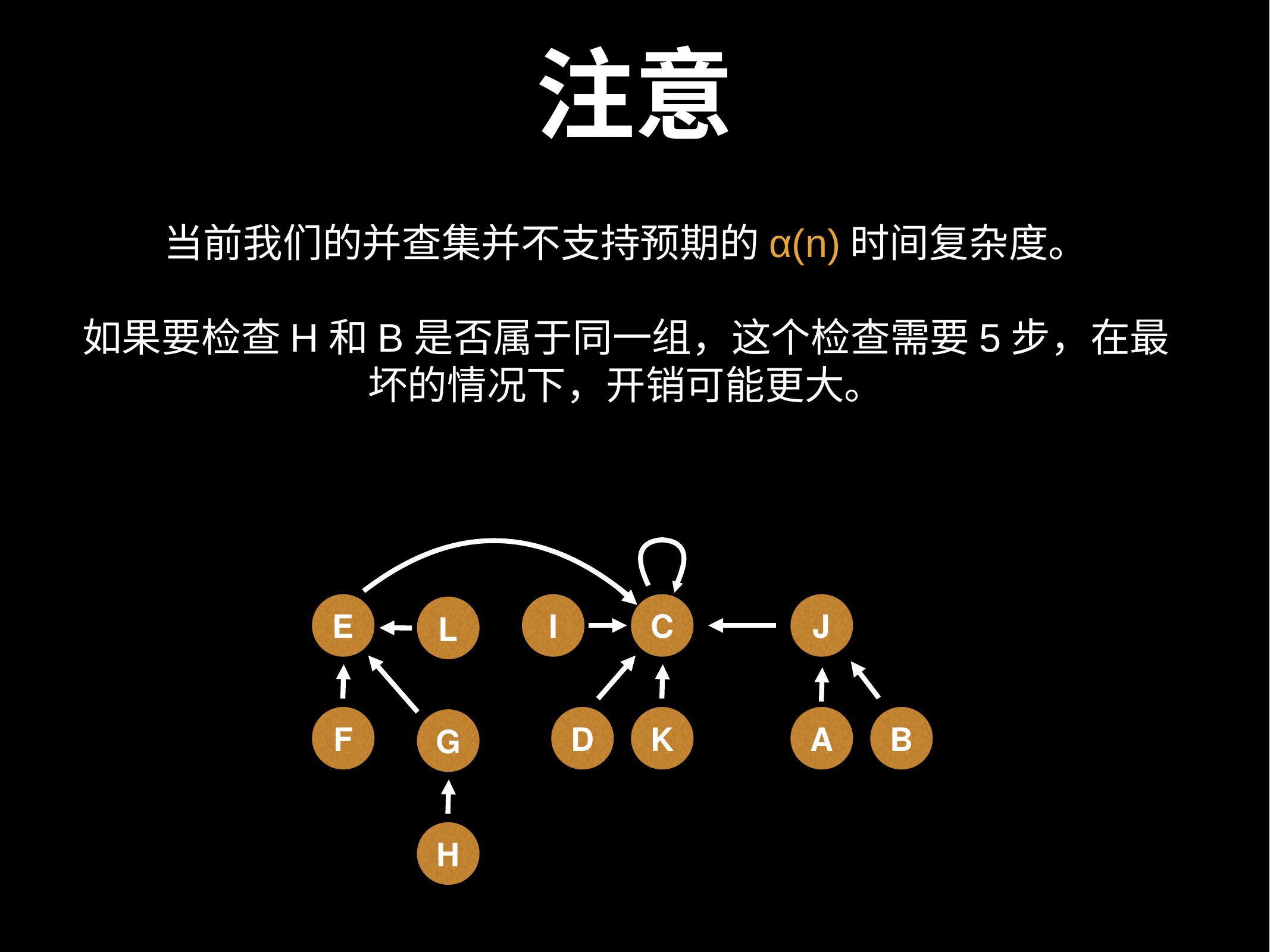

# 注意
当前我们的并查集并不支持预期的α(n)时间复杂度。

如果要检查H和B是否属于同一组，这个检查需要5步，在最坏的情况下，开销可能更大。

E
I
C
J
L

F
D
K
A
B
G

H